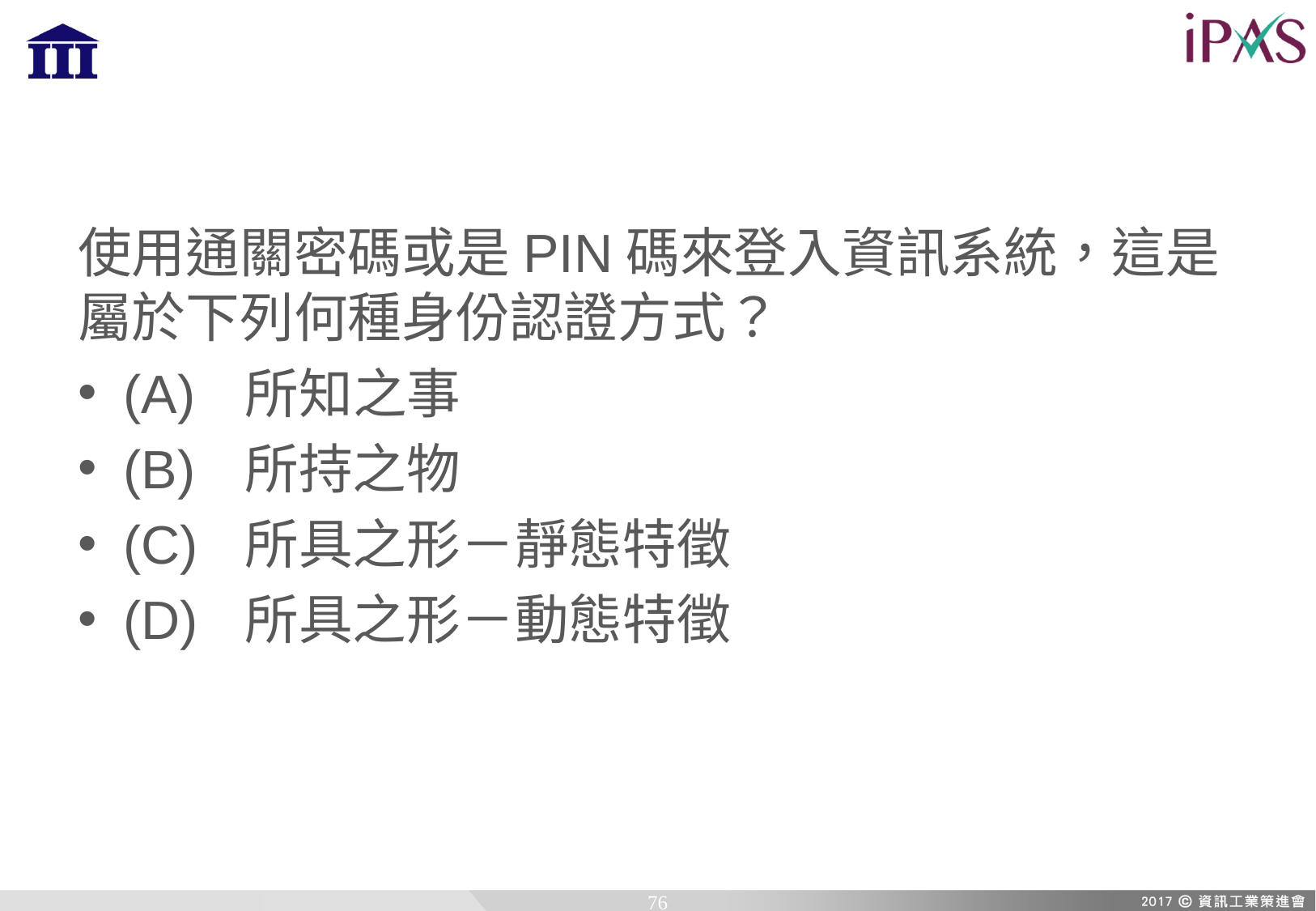

使用通關密碼或是PIN碼來登入資訊系統，這是屬於下列何種身份認證方式？
(A)	所知之事
(B)	所持之物
(C)	所具之形－靜態特徵
(D)	所具之形－動態特徵
76